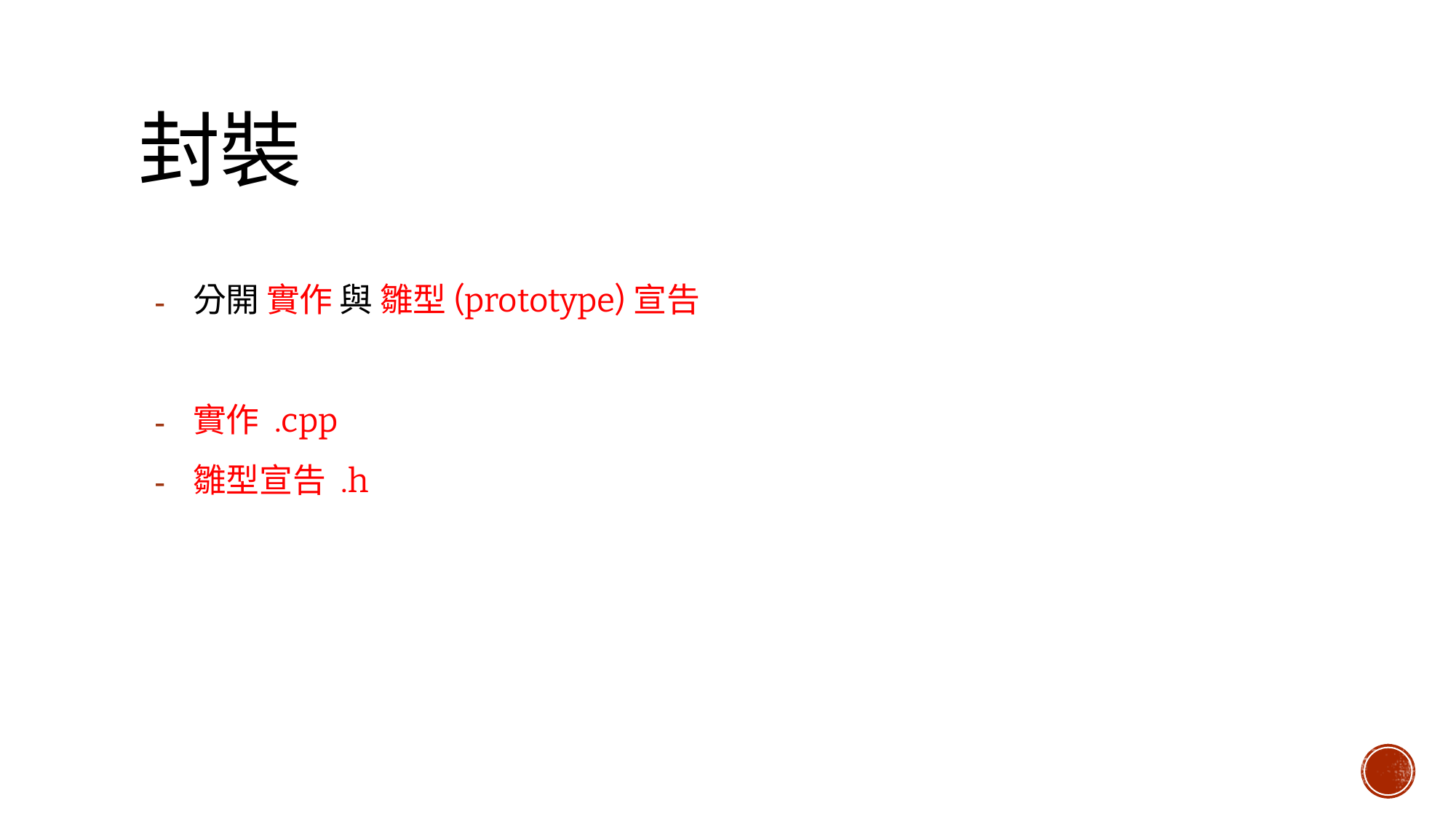

# 封裝
分開 實作 與 雛型(prototype)宣告

實作 .cpp
雛型宣告 .h